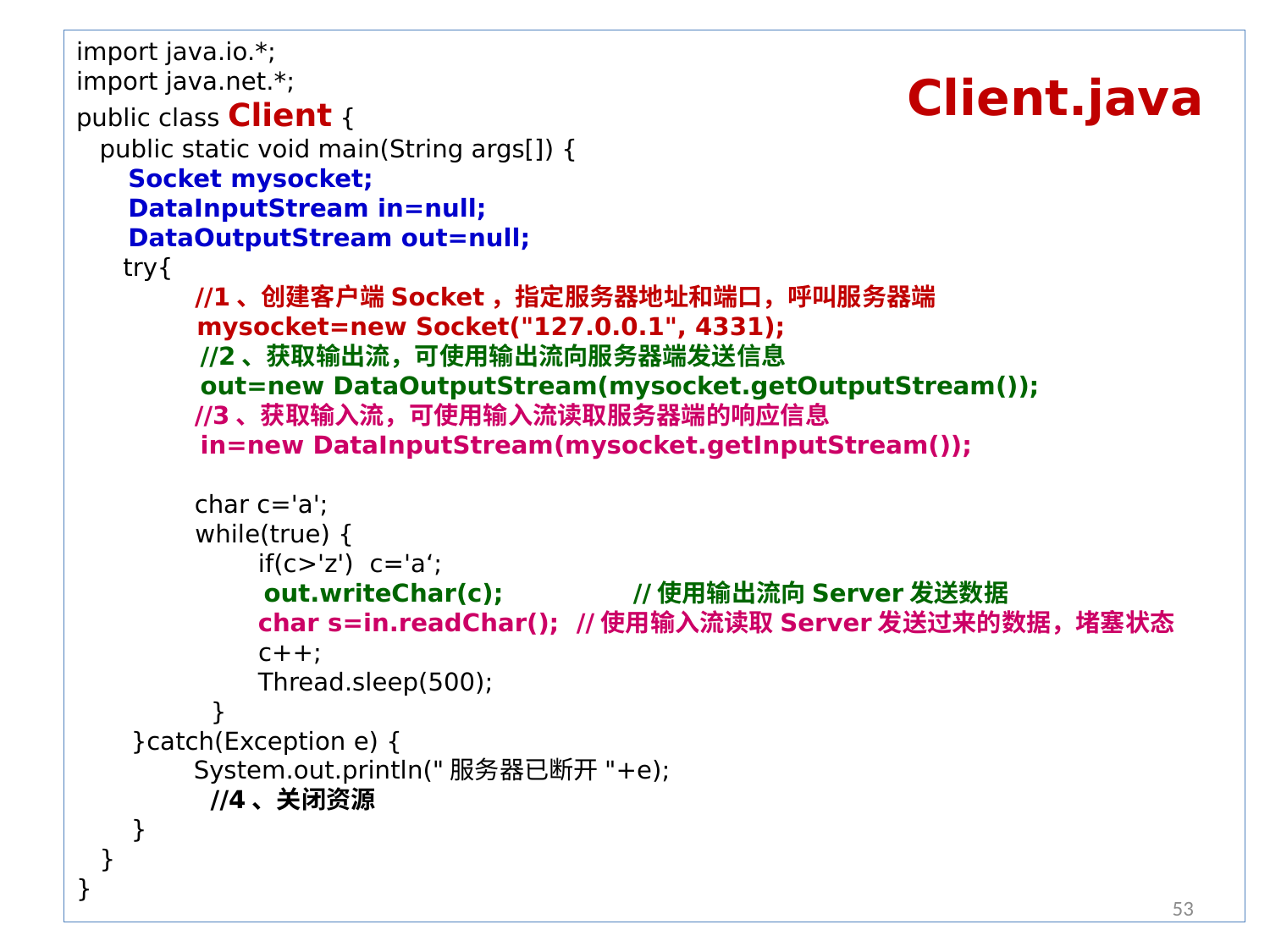

import java.io.*;
import java.net.*;
public class Client {
   public static void main(String args[]) {
      Socket mysocket;
      DataInputStream in=null;
      DataOutputStream out=null;
      try{
    	  //1、创建客户端Socket，指定服务器地址和端口，呼叫服务器端
    	  mysocket=new Socket("127.0.0.1", 4331);
       //2、获取输出流，可使用输出流向服务器端发送信息
       out=new DataOutputStream(mysocket.getOutputStream());
       //3、获取输入流，可使用输入流读取服务器端的响应信息
       in=new DataInputStream(mysocket.getInputStream());

       char c='a';
	  while(true) {
       if(c>'z') 	 c='a‘;
       out.writeChar(c); 	  //使用输出流向Server发送数据
       char s=in.readChar();  //使用输入流读取Server发送过来的数据，堵塞状态
	   c++;
       Thread.sleep(500);
	    }
       }catch(Exception e) {
               System.out.println("服务器已断开"+e);
	          //4、关闭资源
       }
   }
}
Client.java
53